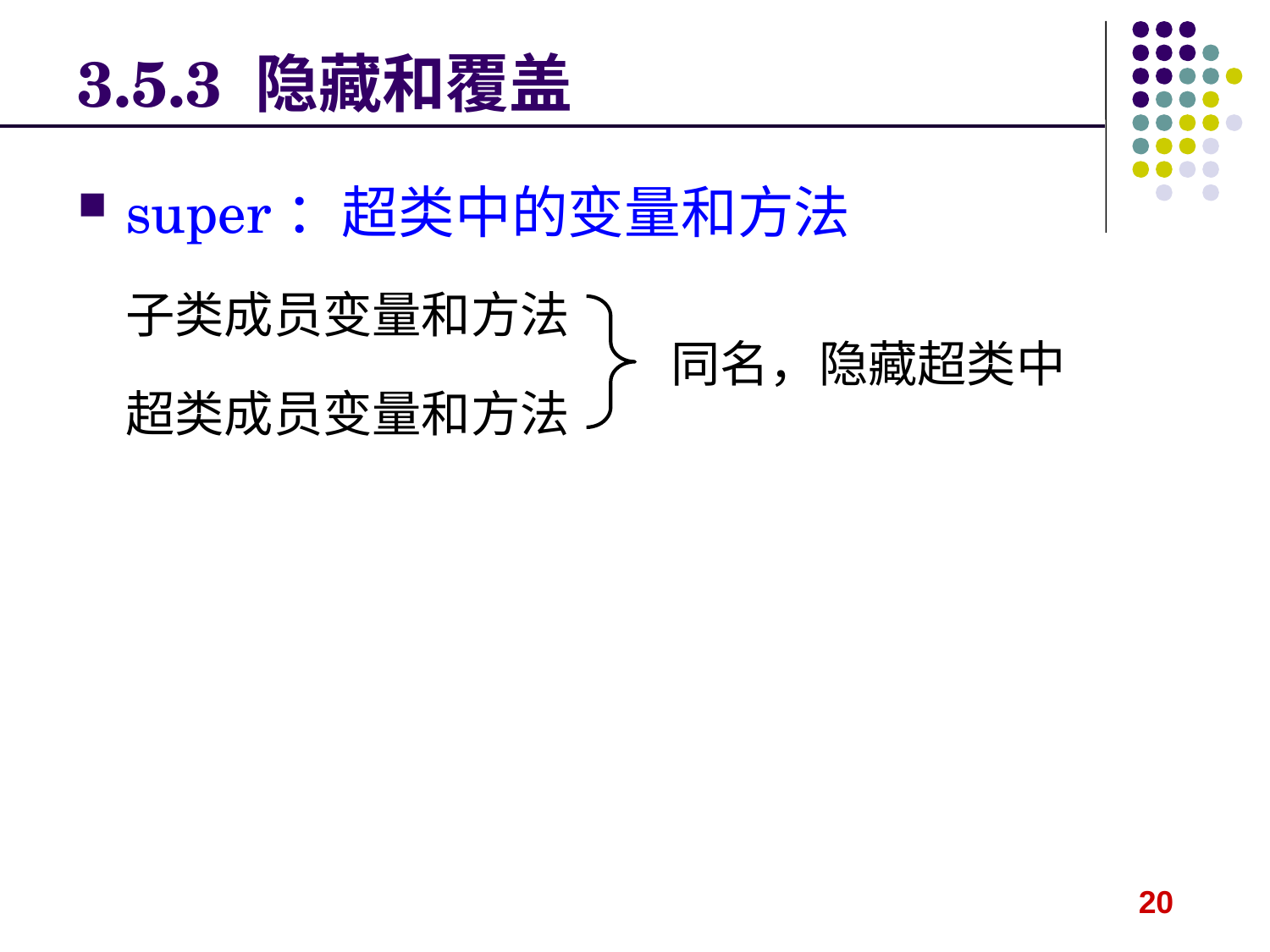

# 3.5.3 隐藏和覆盖
super：超类中的变量和方法
子类成员变量和方法
超类成员变量和方法

同名，隐藏超类中